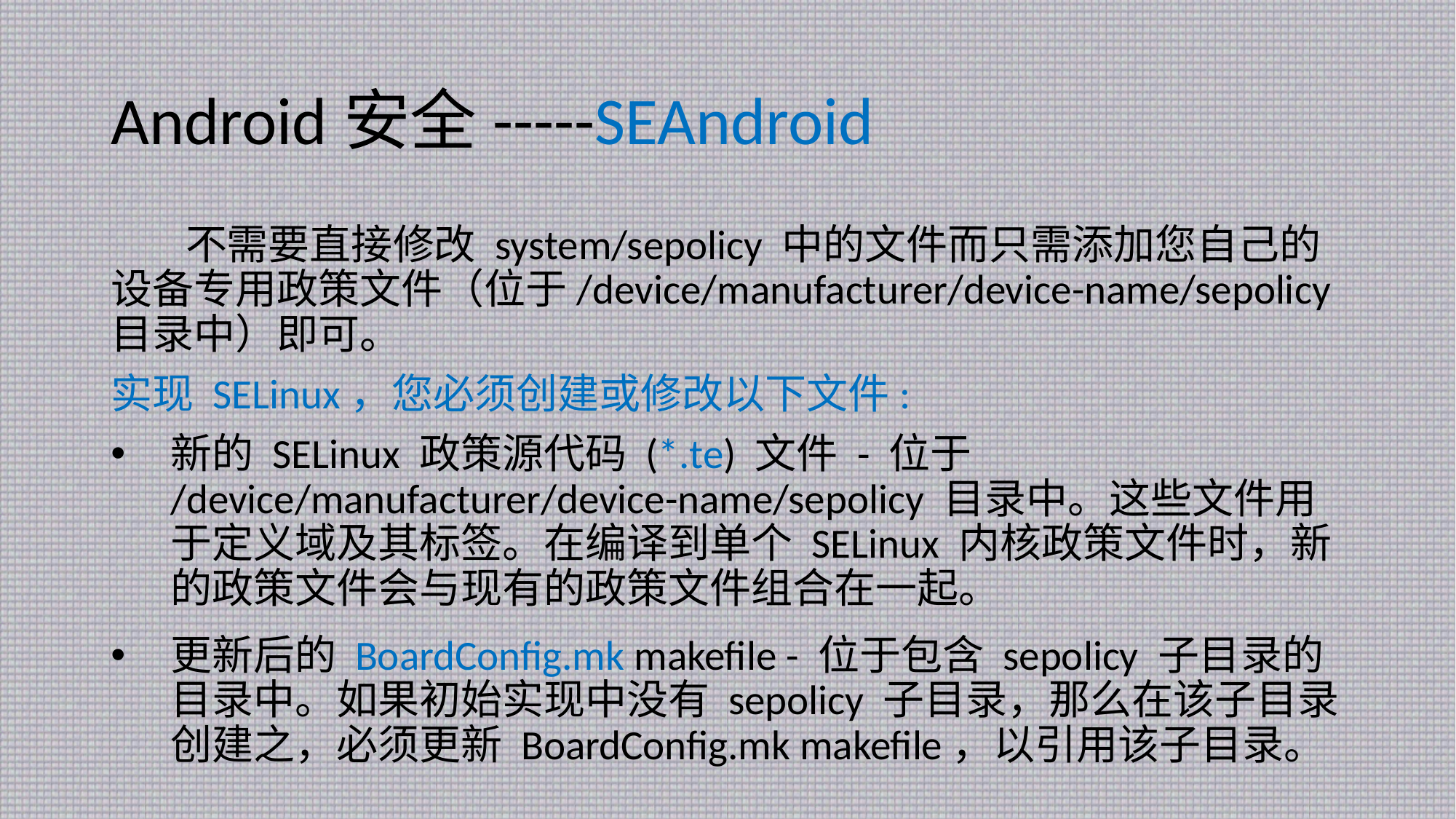

# Android安全-----SEAndroid
       不需要直接修改 system/sepolicy 中的文件而只需添加您自己的设备专用政策文件（位于/device/manufacturer/device-name/sepolicy 目录中）即可。
实现 SELinux，您必须创建或修改以下文件:
新的 SELinux 政策源代码 (*.te) 文件 - 位于 /device/manufacturer/device-name/sepolicy 目录中。这些文件用于定义域及其标签。在编译到单个 SELinux 内核政策文件时，新的政策文件会与现有的政策文件组合在一起。
更新后的 BoardConfig.mk makefile - 位于包含 sepolicy 子目录的目录中。如果初始实现中没有 sepolicy 子目录，那么在该子目录创建之，必须更新 BoardConfig.mk makefile，以引用该子目录。